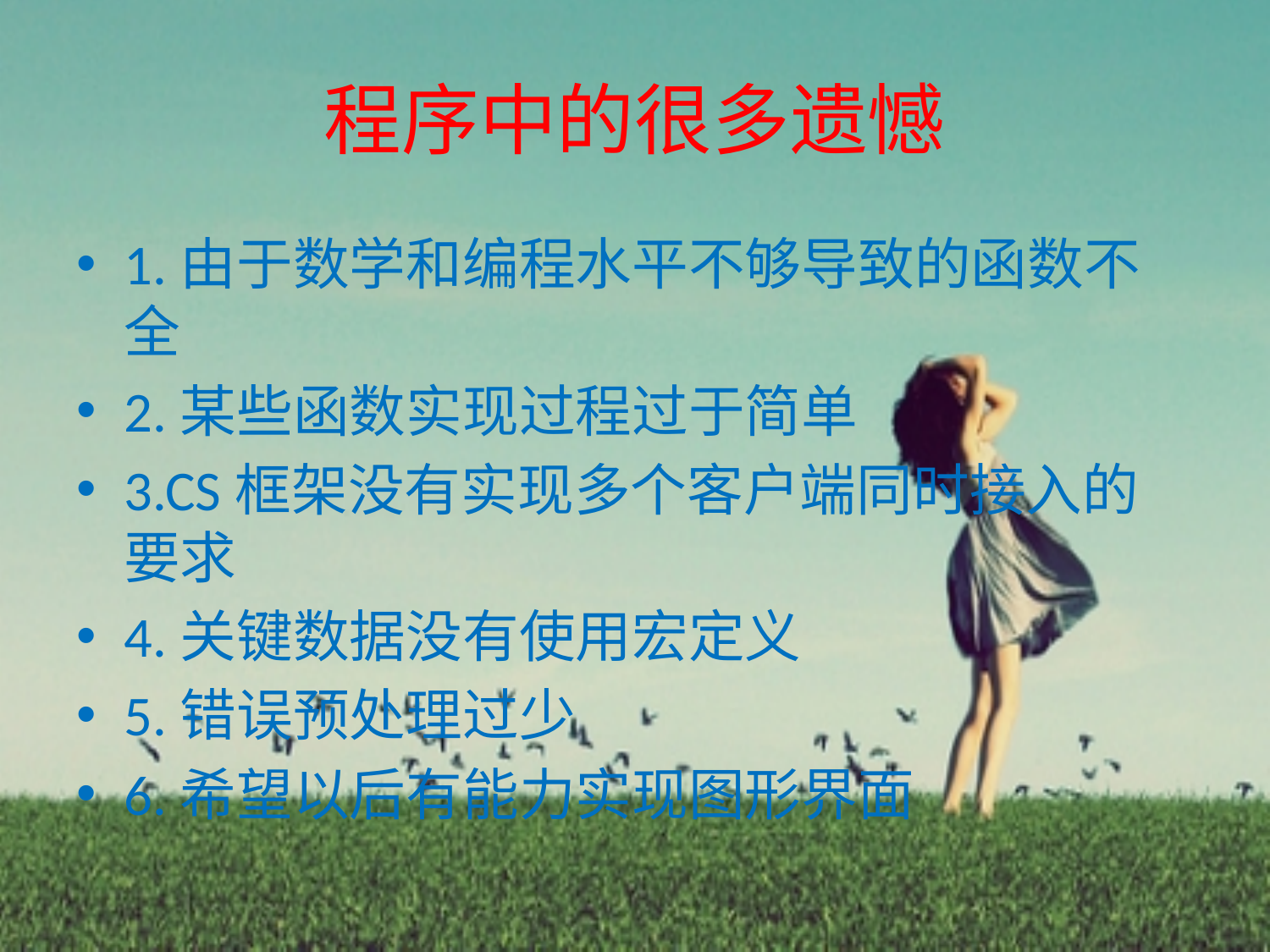

# 程序中的很多遗憾
1.由于数学和编程水平不够导致的函数不全
2.某些函数实现过程过于简单
3.CS框架没有实现多个客户端同时接入的要求
4.关键数据没有使用宏定义
5.错误预处理过少
6.希望以后有能力实现图形界面